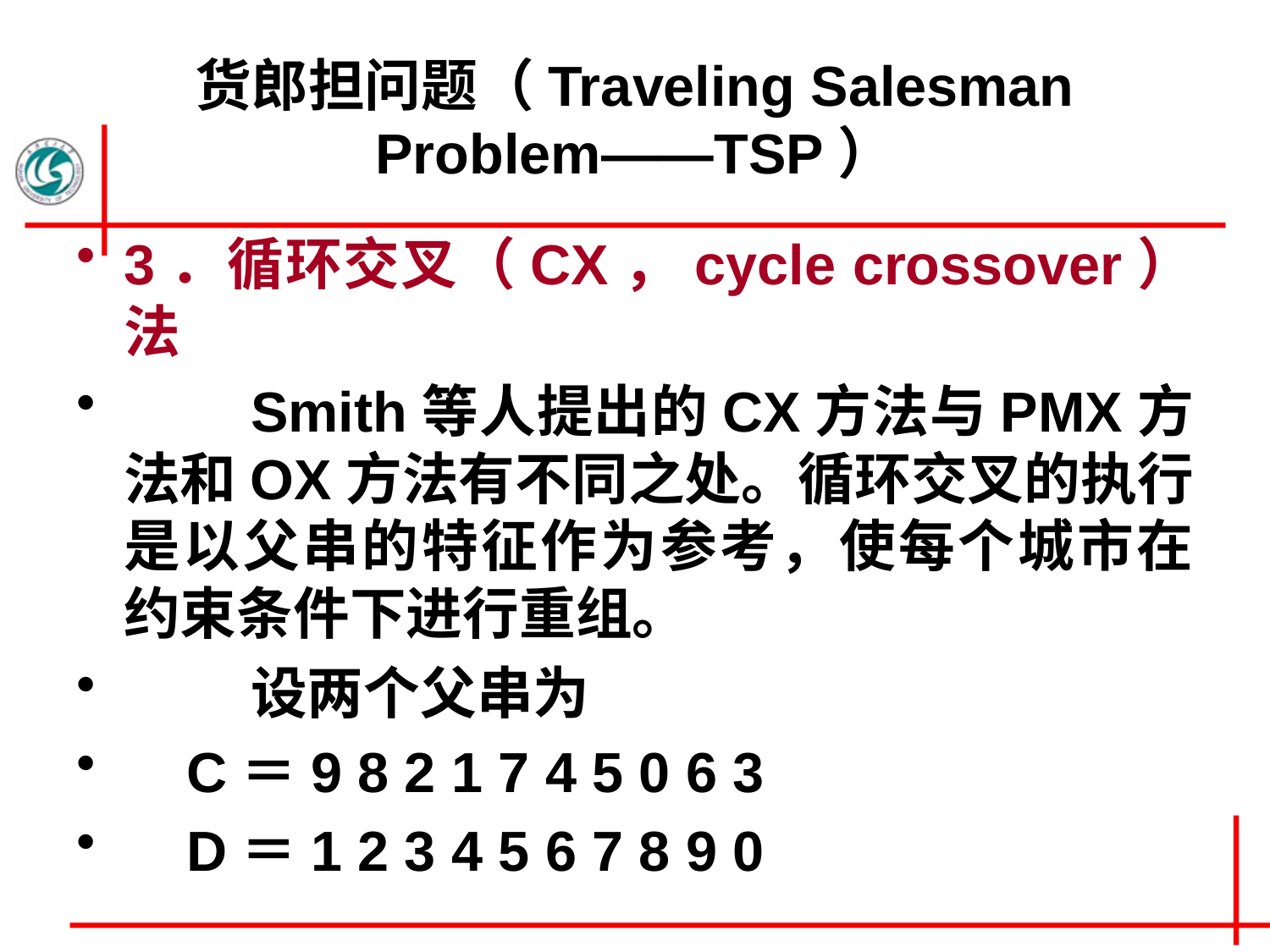

# 货郎担问题（Traveling Salesman Problem——TSP）
3．循环交叉（CX，cycle crossover）法
	Smith等人提出的CX方法与PMX方法和OX方法有不同之处。循环交叉的执行是以父串的特征作为参考，使每个城市在约束条件下进行重组。
	设两个父串为
    C＝9 8 2 1 7 4 5 0 6 3
    D＝1 2 3 4 5 6 7 8 9 0